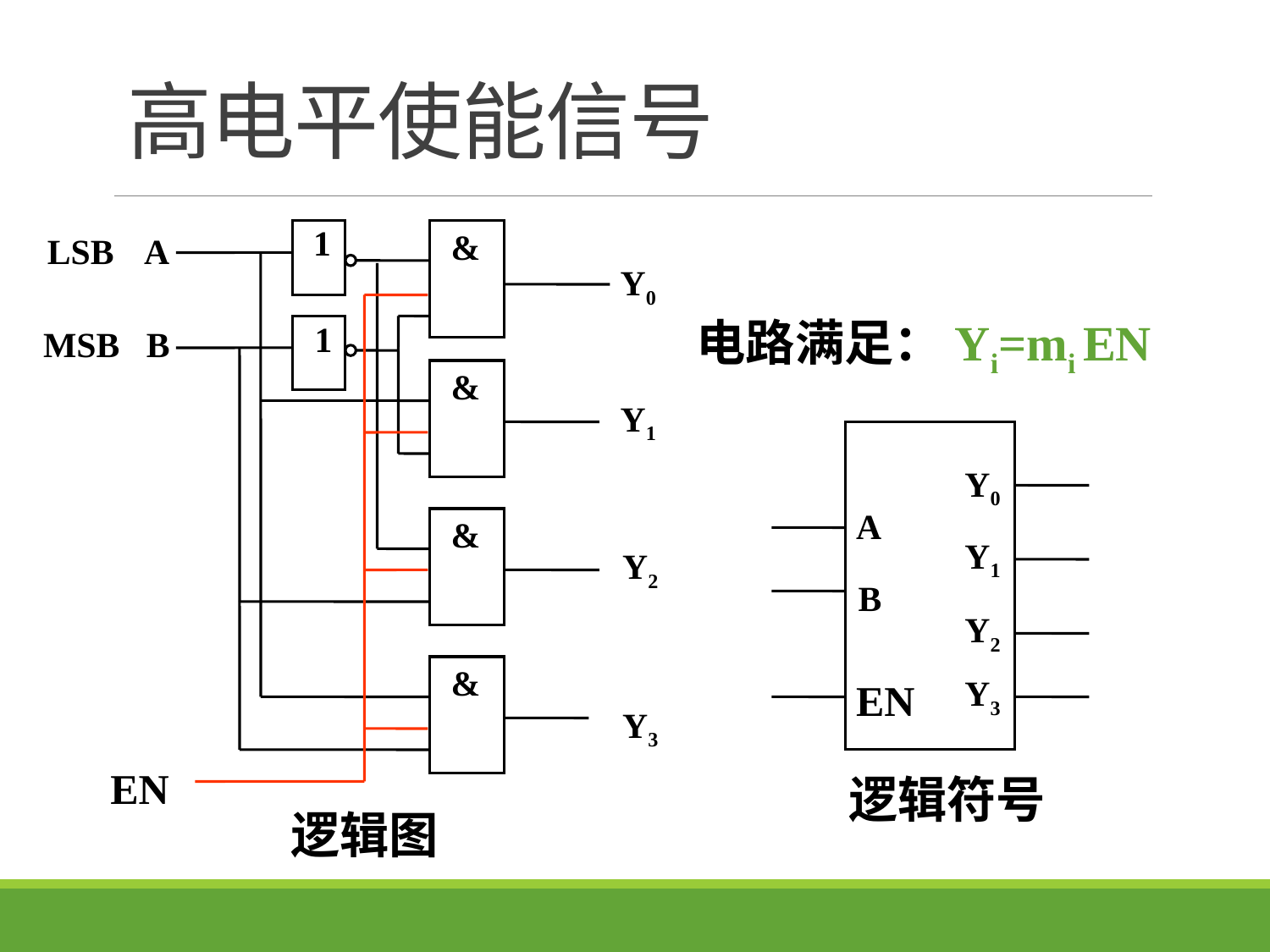

# 高电平使能信号
1
&

 LSB
A

Y0

1
B

&

Y1

&

Y2

&

Y3

  MSB

EN

逻辑图
电路满足：Yi=mi EN

Y0

A

Y1

B

Y2

Y3
EN

逻辑符号